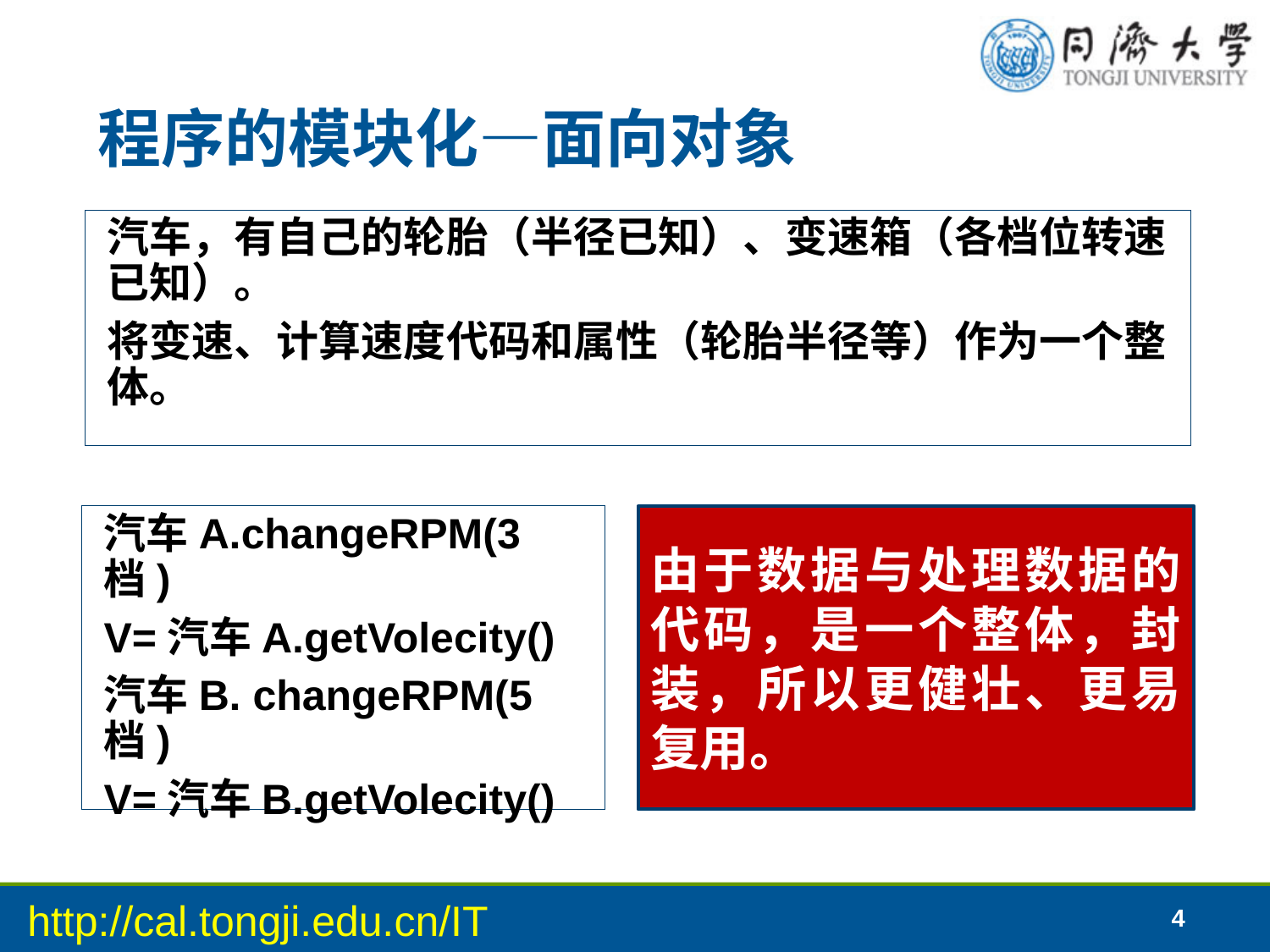

# 程序的模块化—面向对象
汽车，有自己的轮胎（半径已知）、变速箱（各档位转速已知）。
将变速、计算速度代码和属性（轮胎半径等）作为一个整体。

汽车A.changeRPM(3档)
V=汽车A.getVolecity()
汽车B. changeRPM(5档)
V=汽车B.getVolecity()
由于数据与处理数据的代码，是一个整体，封装，所以更健壮、更易复用。